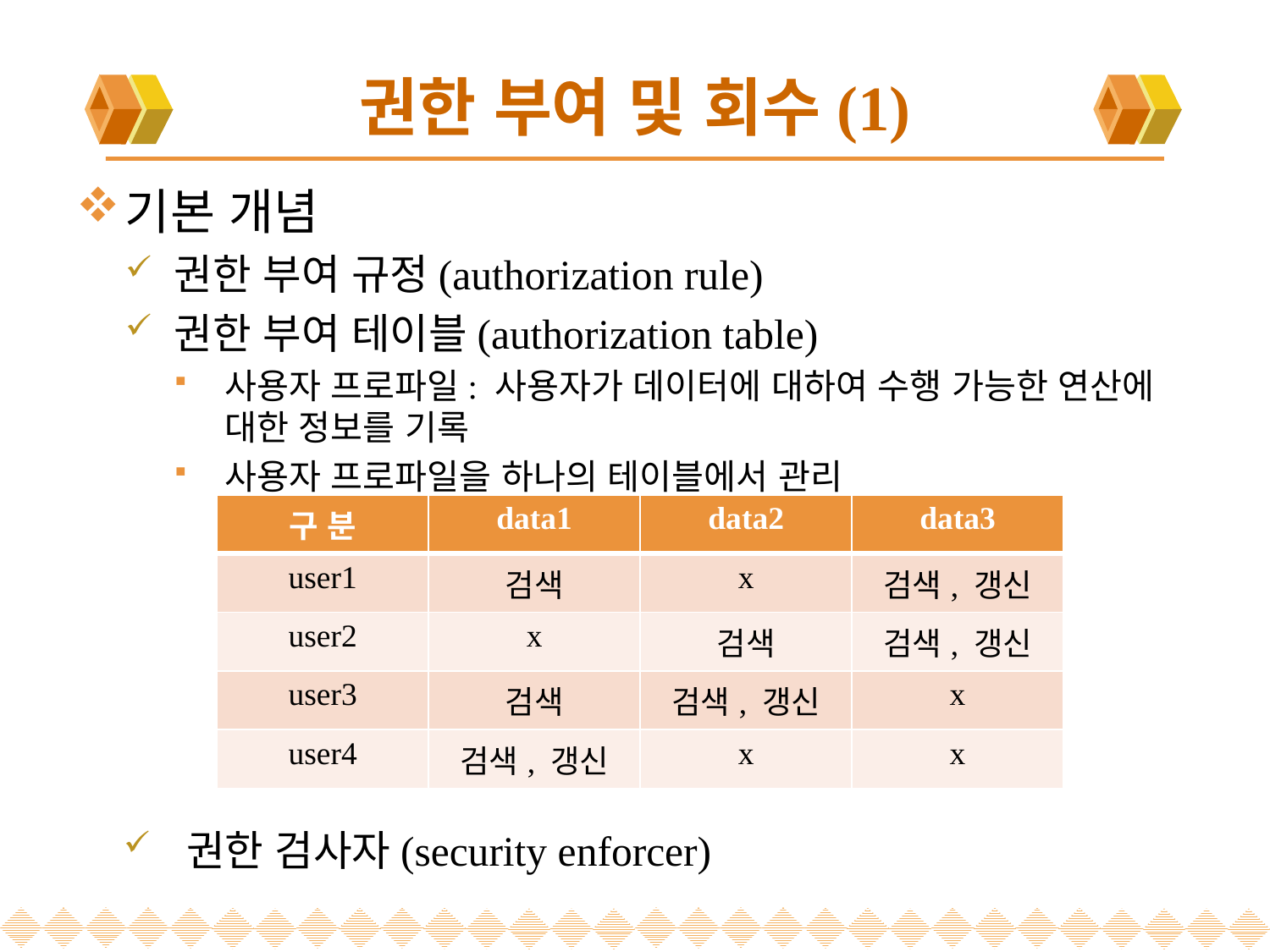

# 권한 부여 및 회수(1)
기본 개념
권한 부여 규정(authorization rule)
권한 부여 테이블(authorization table)
사용자 프로파일: 사용자가 데이터에 대하여 수행 가능한 연산에 대한 정보를 기록
사용자 프로파일을 하나의 테이블에서 관리

권한 검사자(security enforcer)
| 구 분 | data1 | data2 | data3 |
| --- | --- | --- | --- |
| user1 | 검색 | x | 검색, 갱신 |
| user2 | x | 검색 | 검색, 갱신 |
| user3 | 검색 | 검색, 갱신 | x |
| user4 | 검색, 갱신 | x | x |